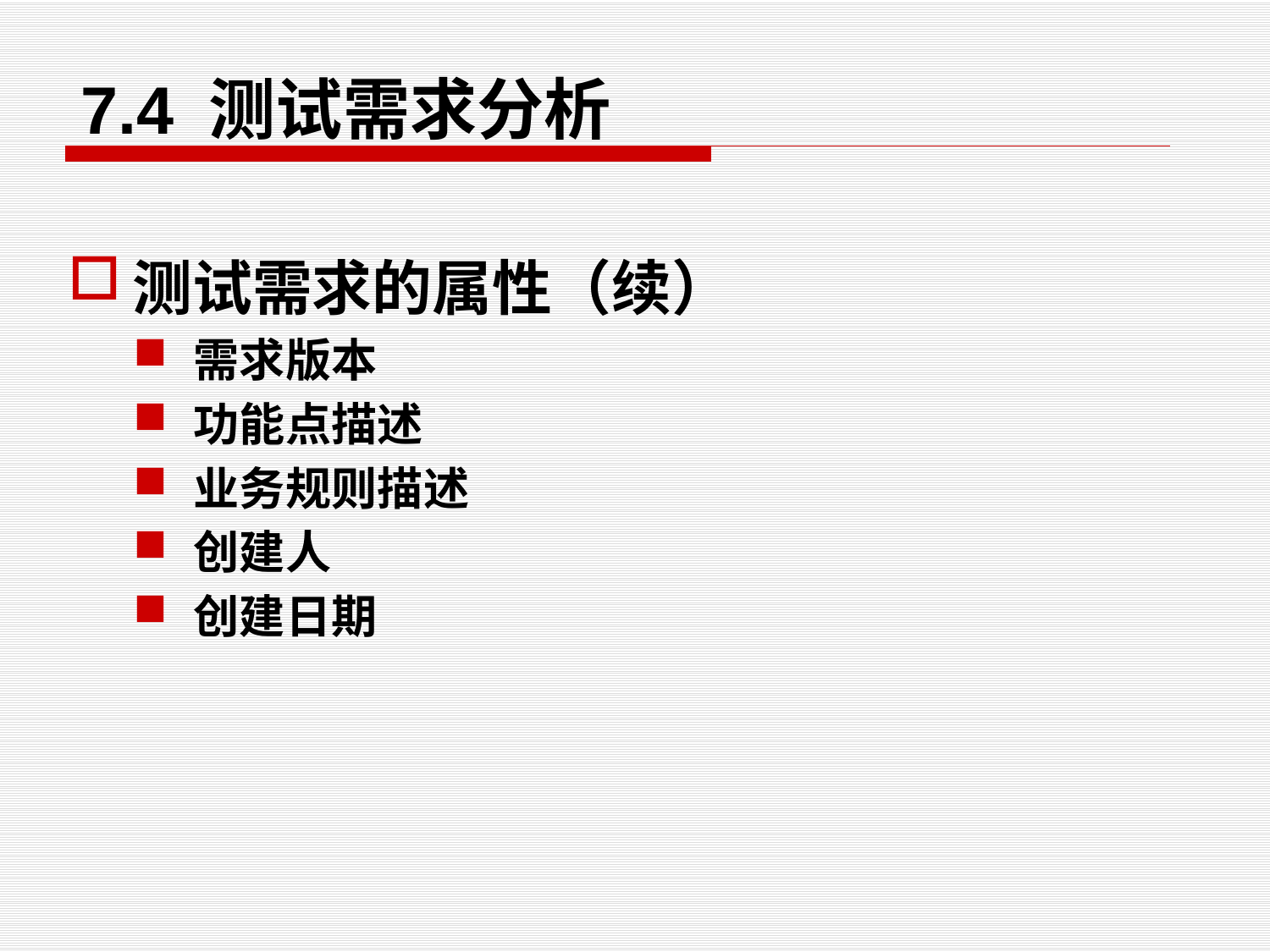

# 7.4 测试需求分析
测试需求的属性（续）
需求版本
功能点描述
业务规则描述
创建人
创建日期